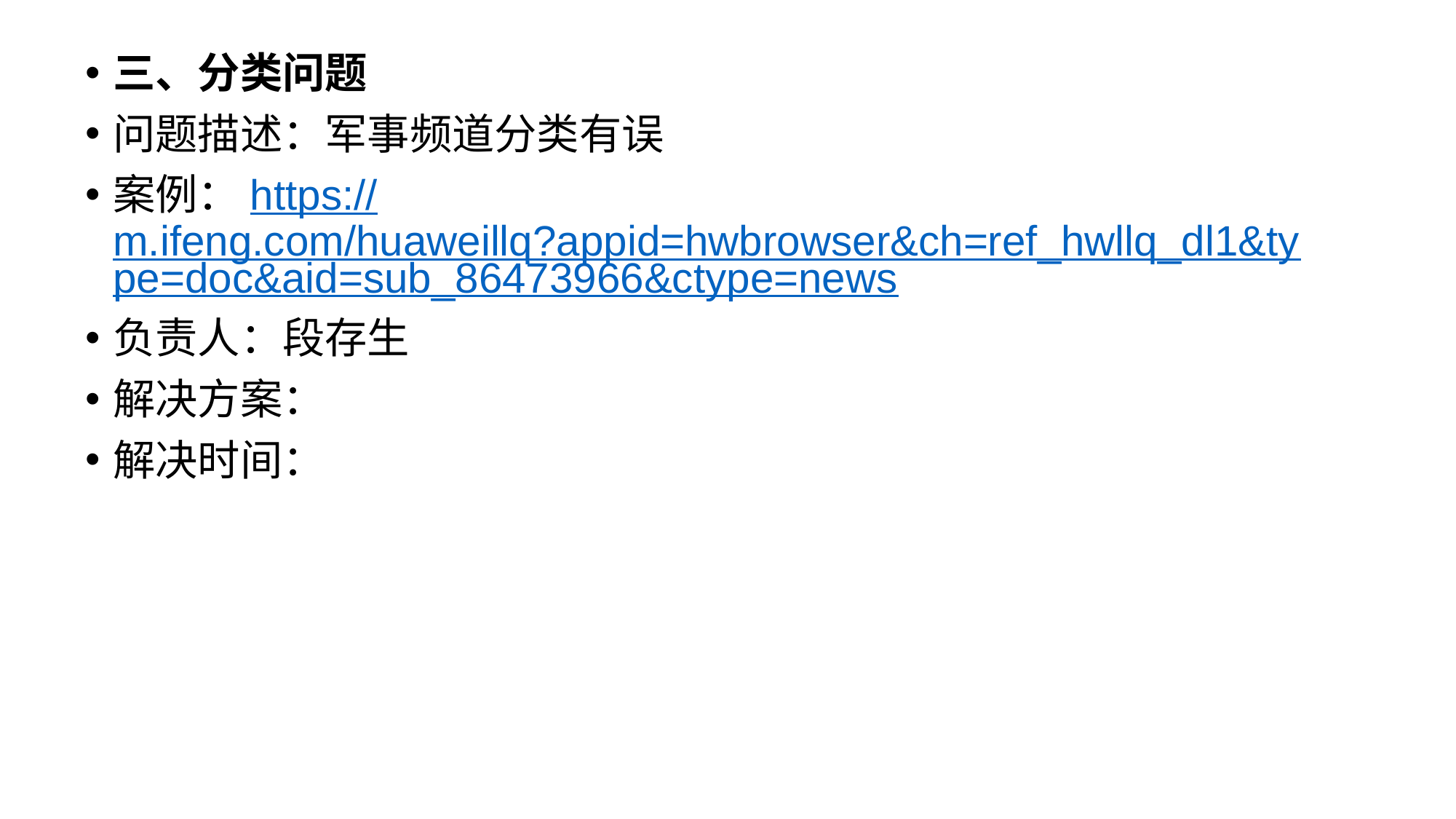

三、分类问题
问题描述：军事频道分类有误
案例：https://m.ifeng.com/huaweillq?appid=hwbrowser&ch=ref_hwllq_dl1&type=doc&aid=sub_86473966&ctype=news
负责人：段存生
解决方案：
解决时间：